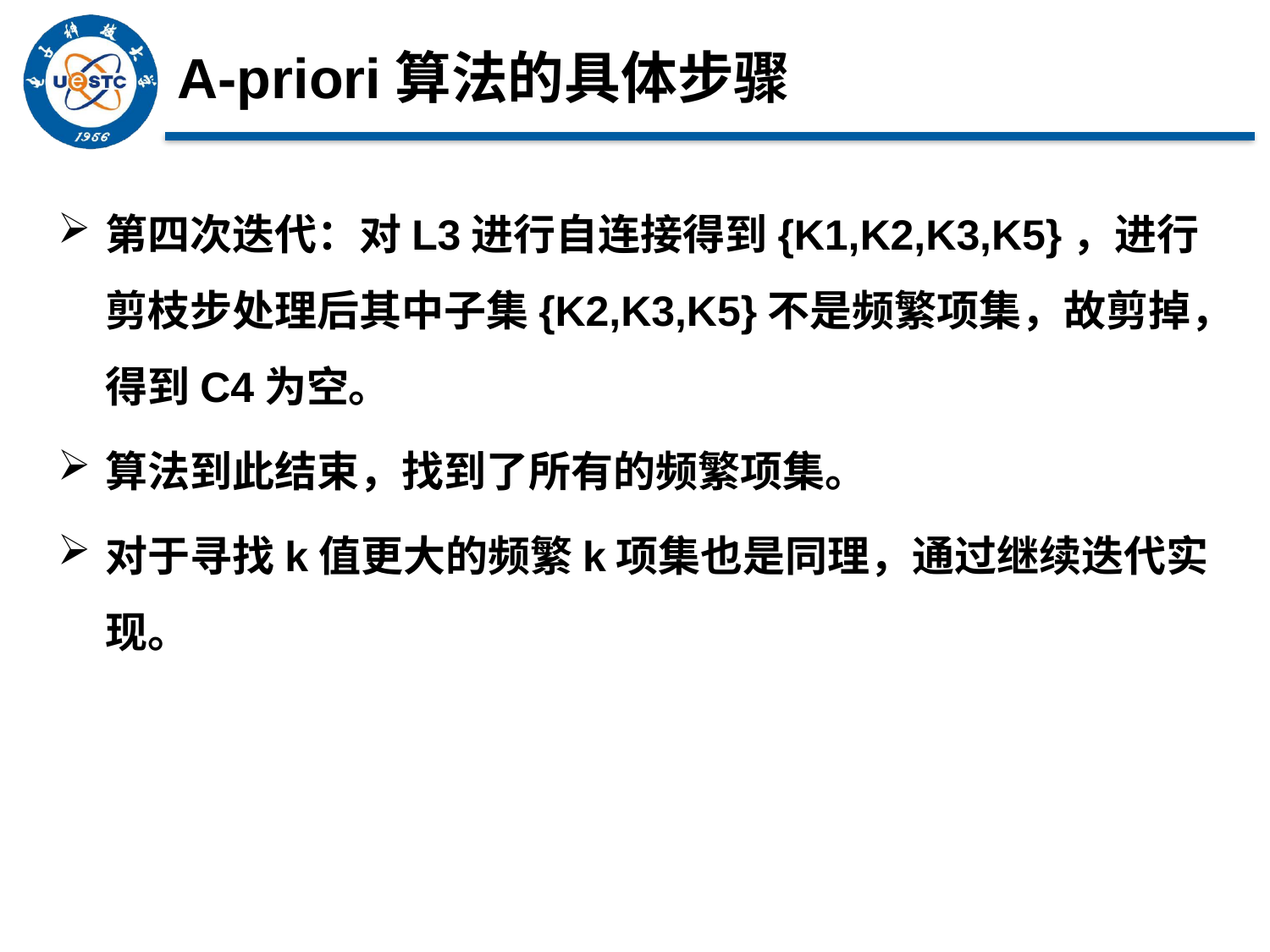

# A-priori算法的具体步骤
第四次迭代：对L3进行自连接得到{K1,K2,K3,K5}，进行剪枝步处理后其中子集{K2,K3,K5}不是频繁项集，故剪掉，得到C4为空。
算法到此结束，找到了所有的频繁项集。
对于寻找k值更大的频繁k项集也是同理，通过继续迭代实现。